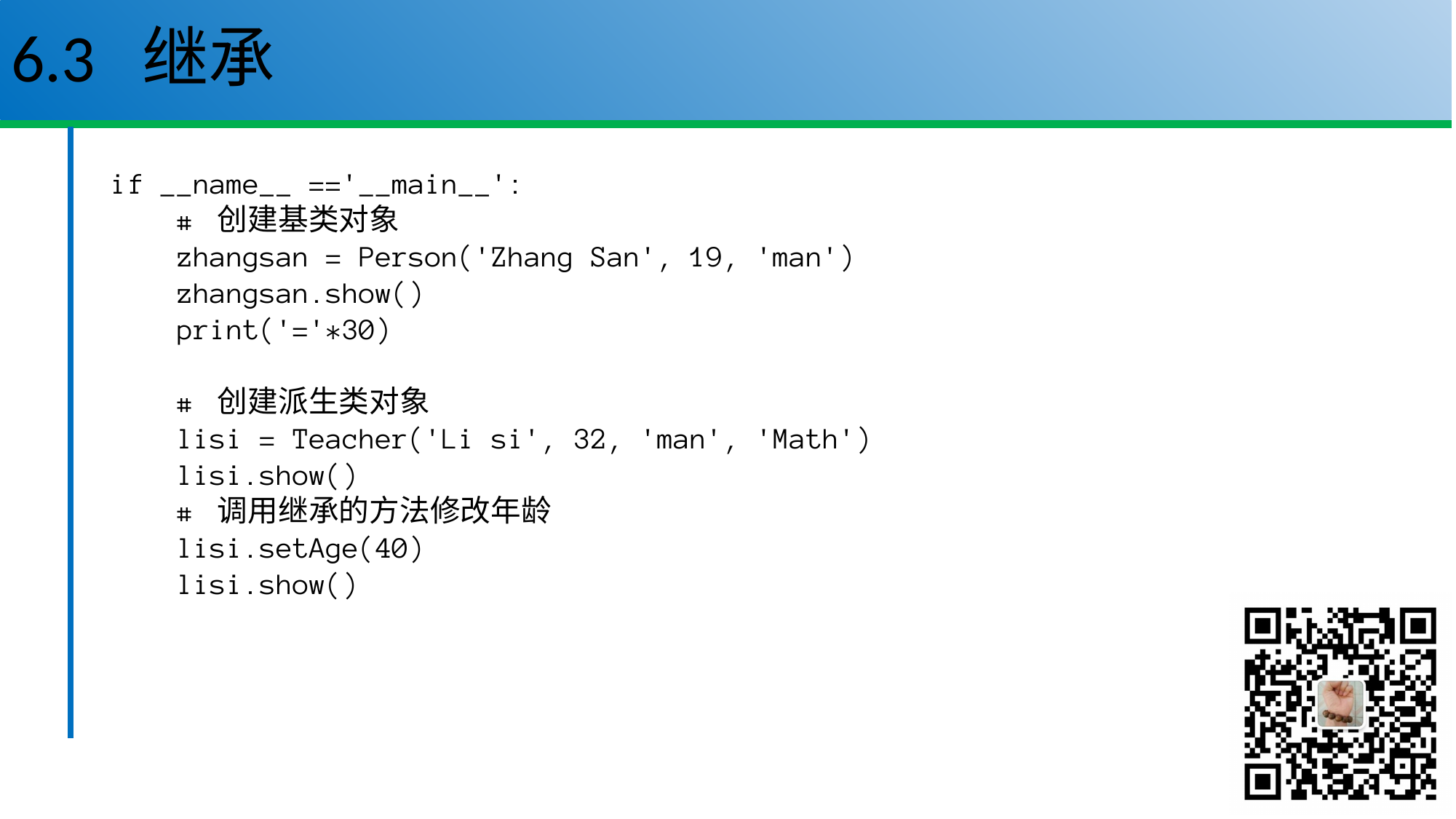

# 6.3  继承
if __name__ =='__main__':
    # 创建基类对象
    zhangsan = Person('Zhang San', 19, 'man')
    zhangsan.show()
    print('='*30)

    # 创建派生类对象
    lisi = Teacher('Li si', 32, 'man', 'Math')
    lisi.show()
    # 调用继承的方法修改年龄
    lisi.setAge(40)
    lisi.show()
32